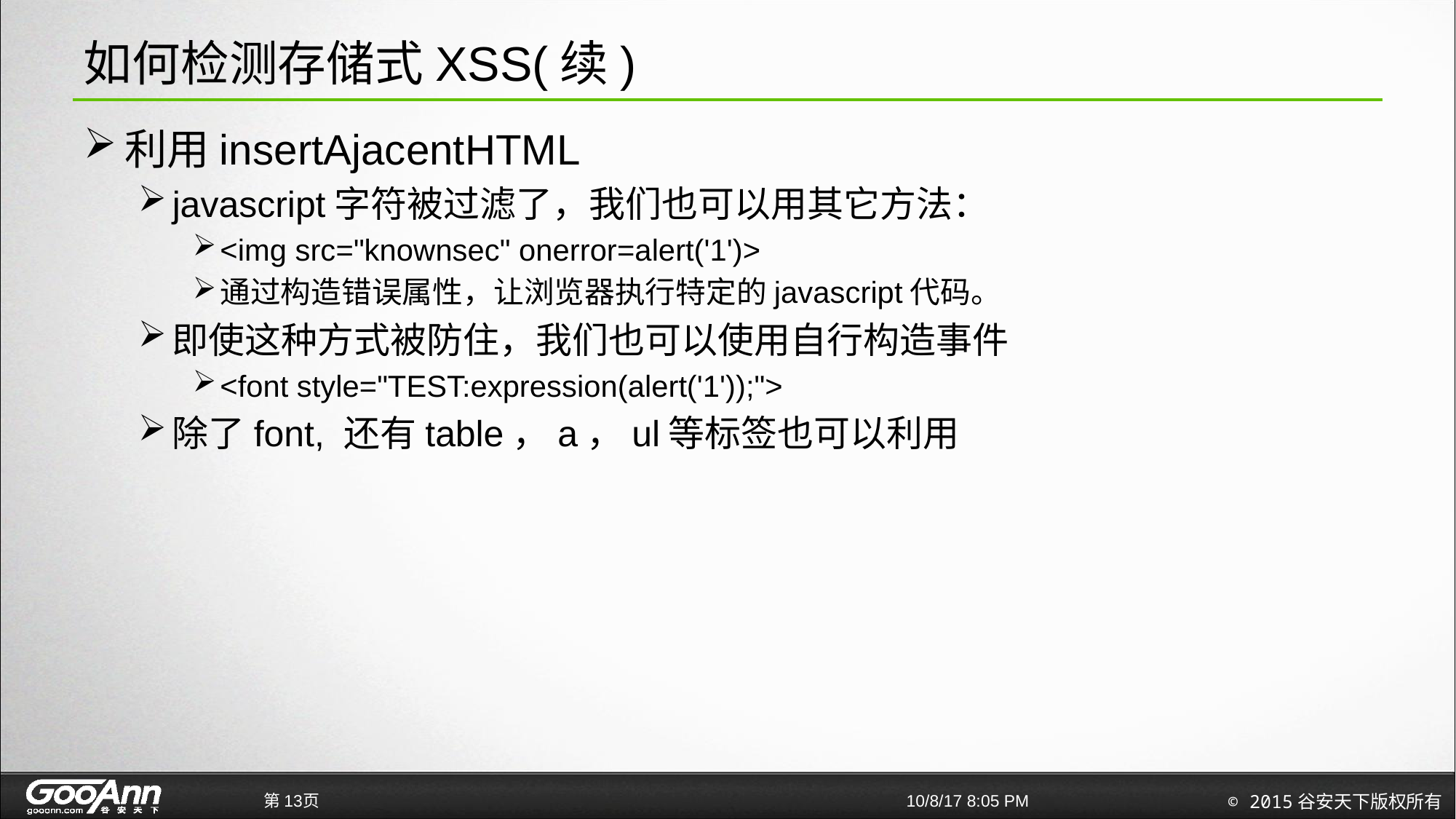

# 如何检测存储式XSS(续)
利用insertAjacentHTML
javascript字符被过滤了，我们也可以用其它方法：
<img src="knownsec" onerror=alert('1')>
通过构造错误属性，让浏览器执行特定的javascript代码。
即使这种方式被防住，我们也可以使用自行构造事件
<font style="TEST:expression(alert('1'));">
除了font, 还有table，a，ul等标签也可以利用